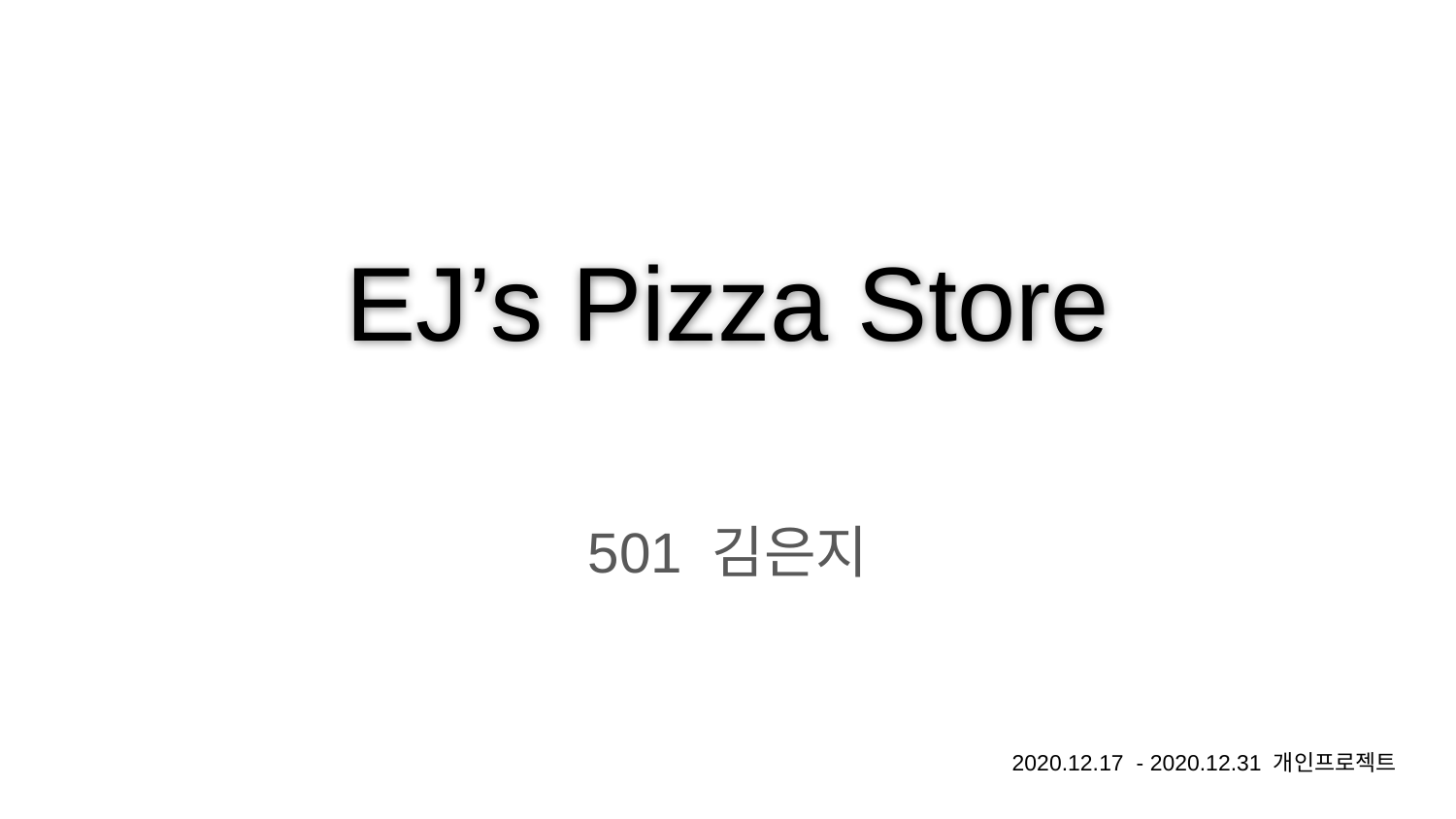

# EJ’s Pizza Store
501 김은지
2020.12.17  - 2020.12.31 개인프로젝트